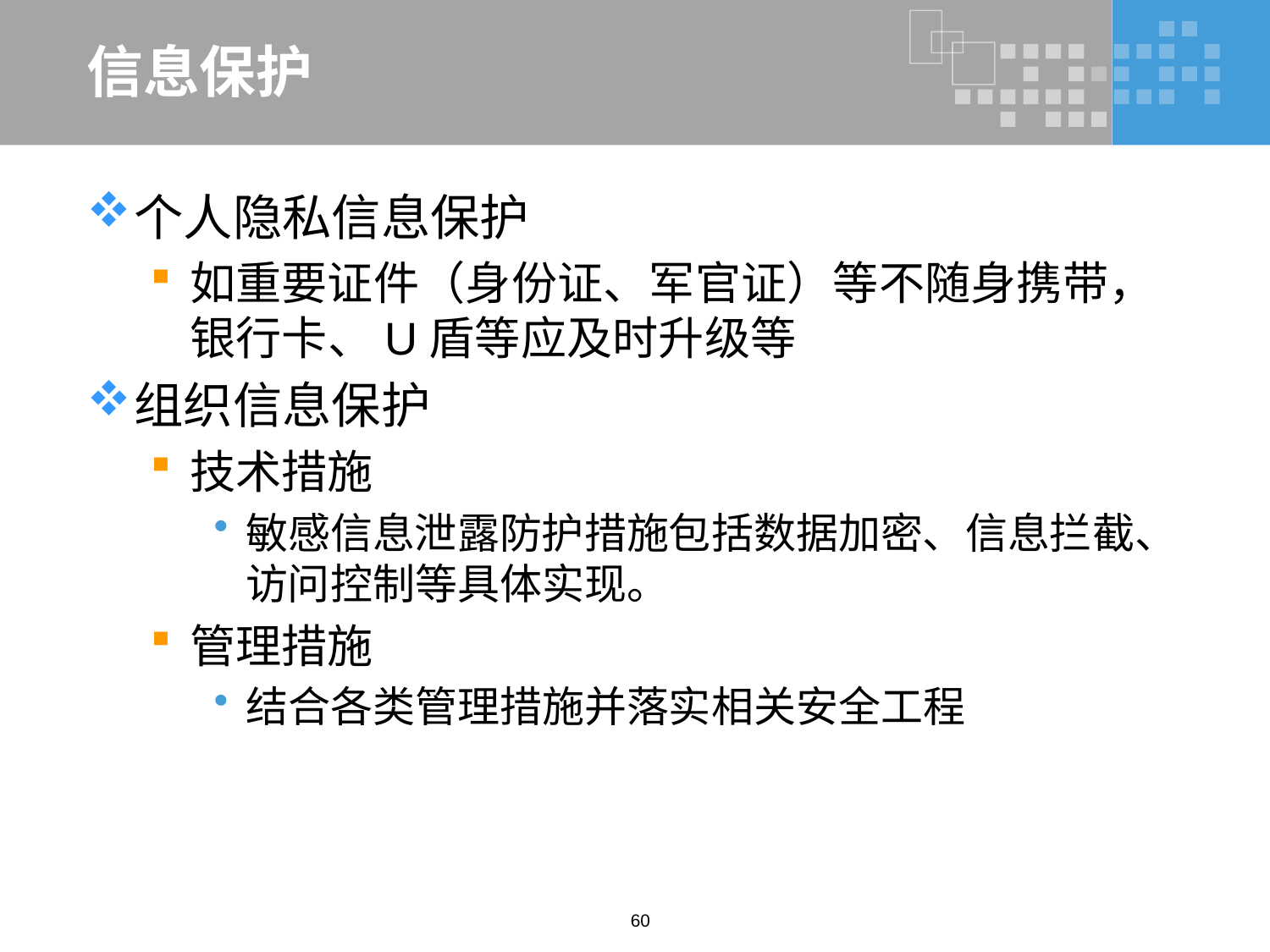

# 信息保护
个人隐私信息保护
如重要证件（身份证、军官证）等不随身携带，银行卡、U盾等应及时升级等
组织信息保护
技术措施
敏感信息泄露防护措施包括数据加密、信息拦截、访问控制等具体实现。
管理措施
结合各类管理措施并落实相关安全工程

60